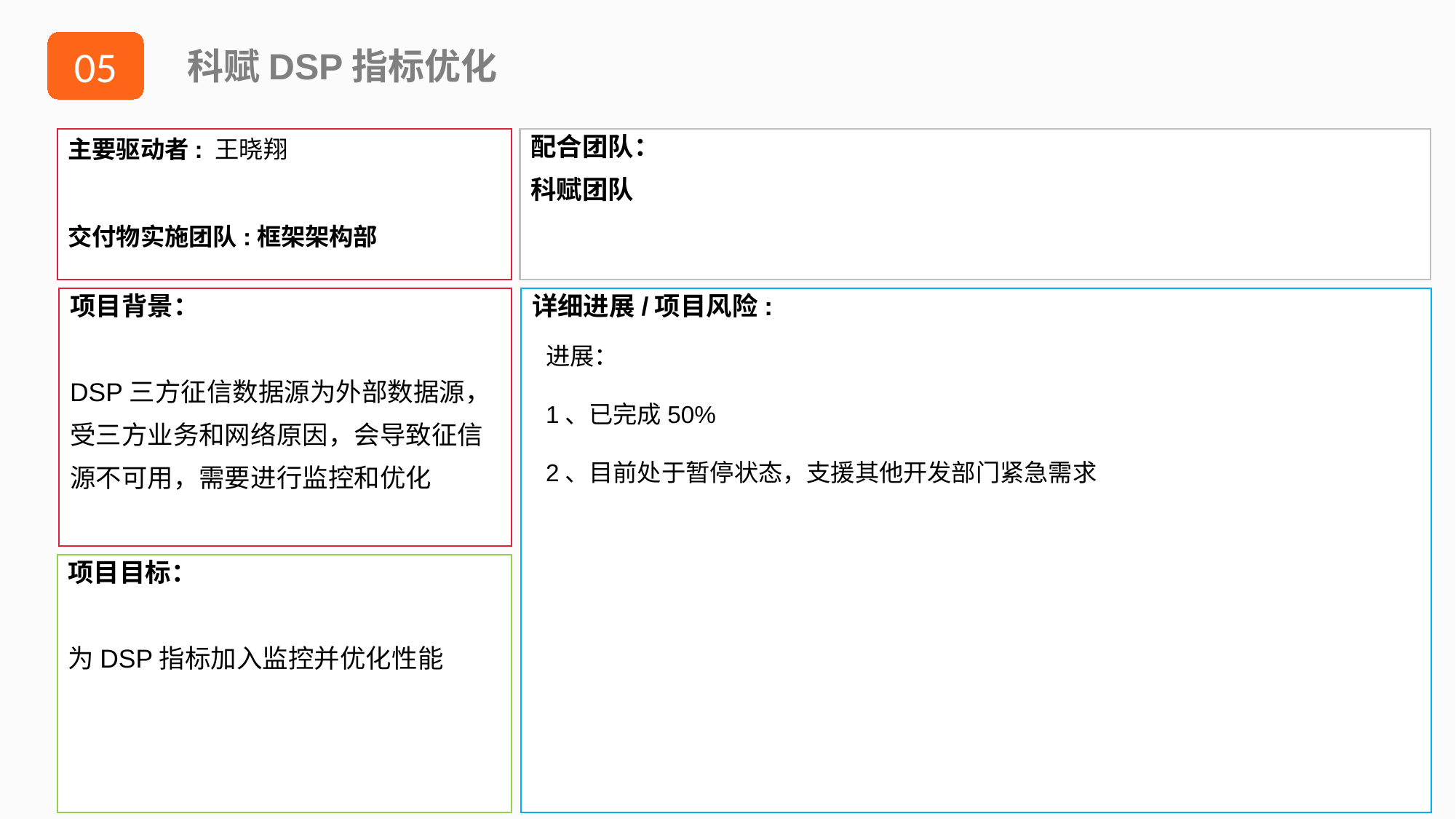

05
科赋DSP指标优化
主要驱动者: 王晓翔

交付物实施团队:框架架构部
配合团队：
科赋团队
项目背景：

DSP三方征信数据源为外部数据源，
受三方业务和网络原因，会导致征信
源不可用，需要进行监控和优化
详细进展/项目风险:

进展：

1、已完成50%

2、目前处于暂停状态，支援其他开发部门紧急需求
项目目标：

为DSP指标加入监控并优化性能